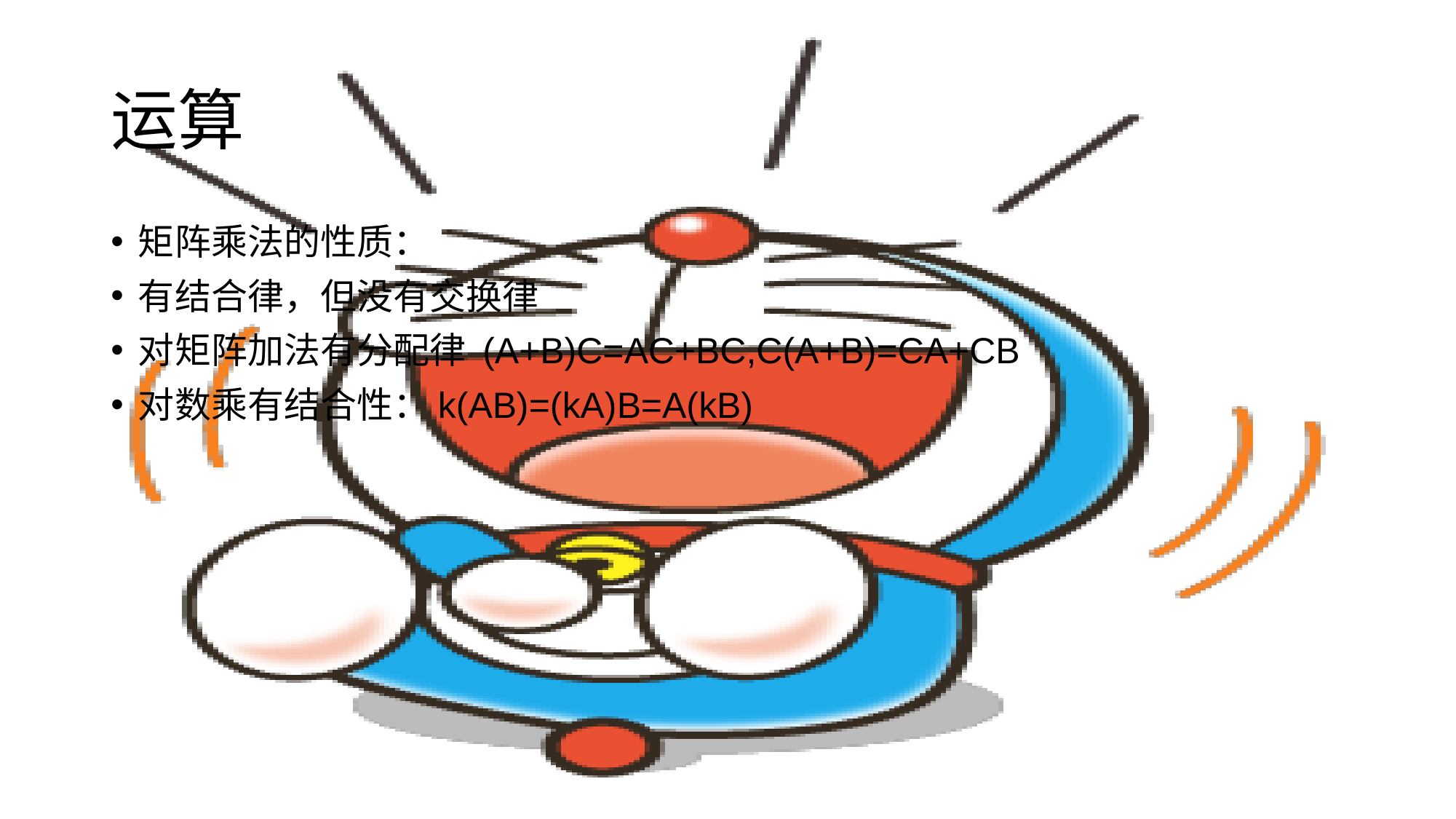

# 运算
矩阵乘法的性质：
有结合律，但没有交换律
对矩阵加法有分配律 (A+B)C=AC+BC,C(A+B)=CA+CB
对数乘有结合性：k(AB)=(kA)B=A(kB)